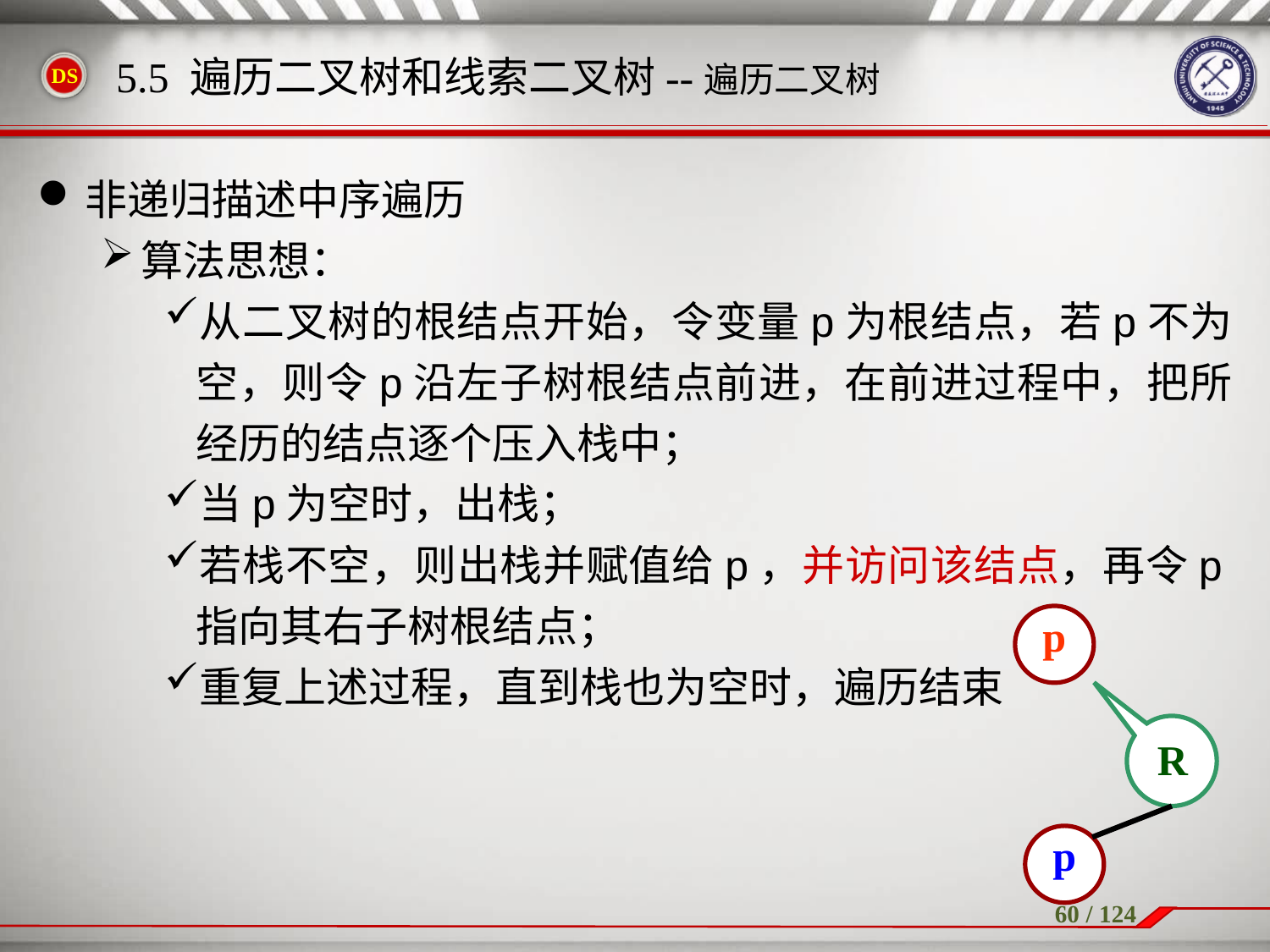

非递归描述中序遍历
算法思想：
从二叉树的根结点开始，令变量p为根结点，若p不为空，则令p沿左子树根结点前进，在前进过程中，把所经历的结点逐个压入栈中；
当p为空时，出栈；
若栈不空，则出栈并赋值给p，并访问该结点，再令p指向其右子树根结点；
重复上述过程，直到栈也为空时，遍历结束
5.5 遍历二叉树和线索二叉树--遍历二叉树
p

R
p